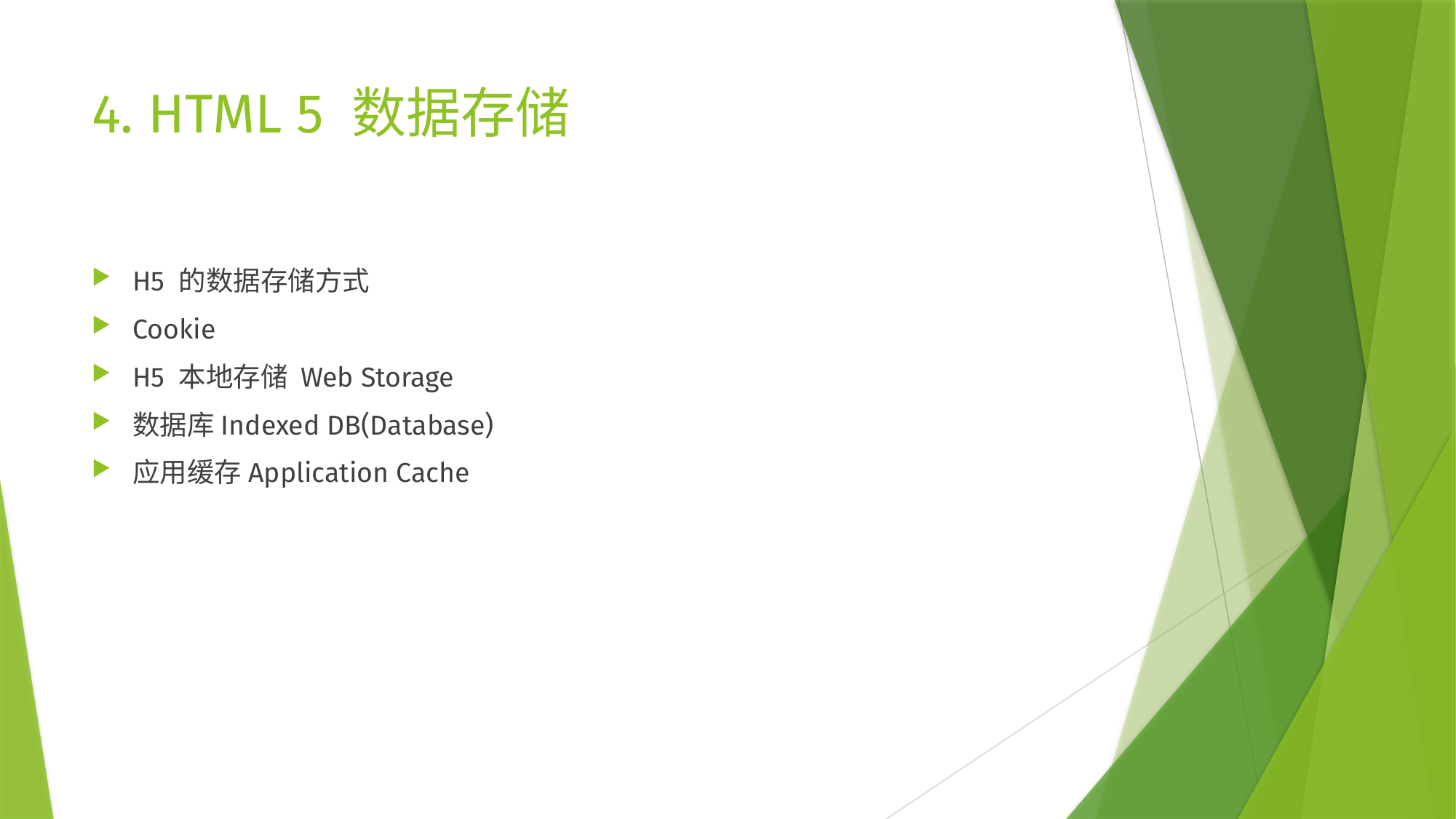

# 4. HTML 5 数据存储
H5 的数据存储方式
Cookie
H5 本地存储 Web Storage
数据库Indexed DB(Database)
应用缓存Application Cache